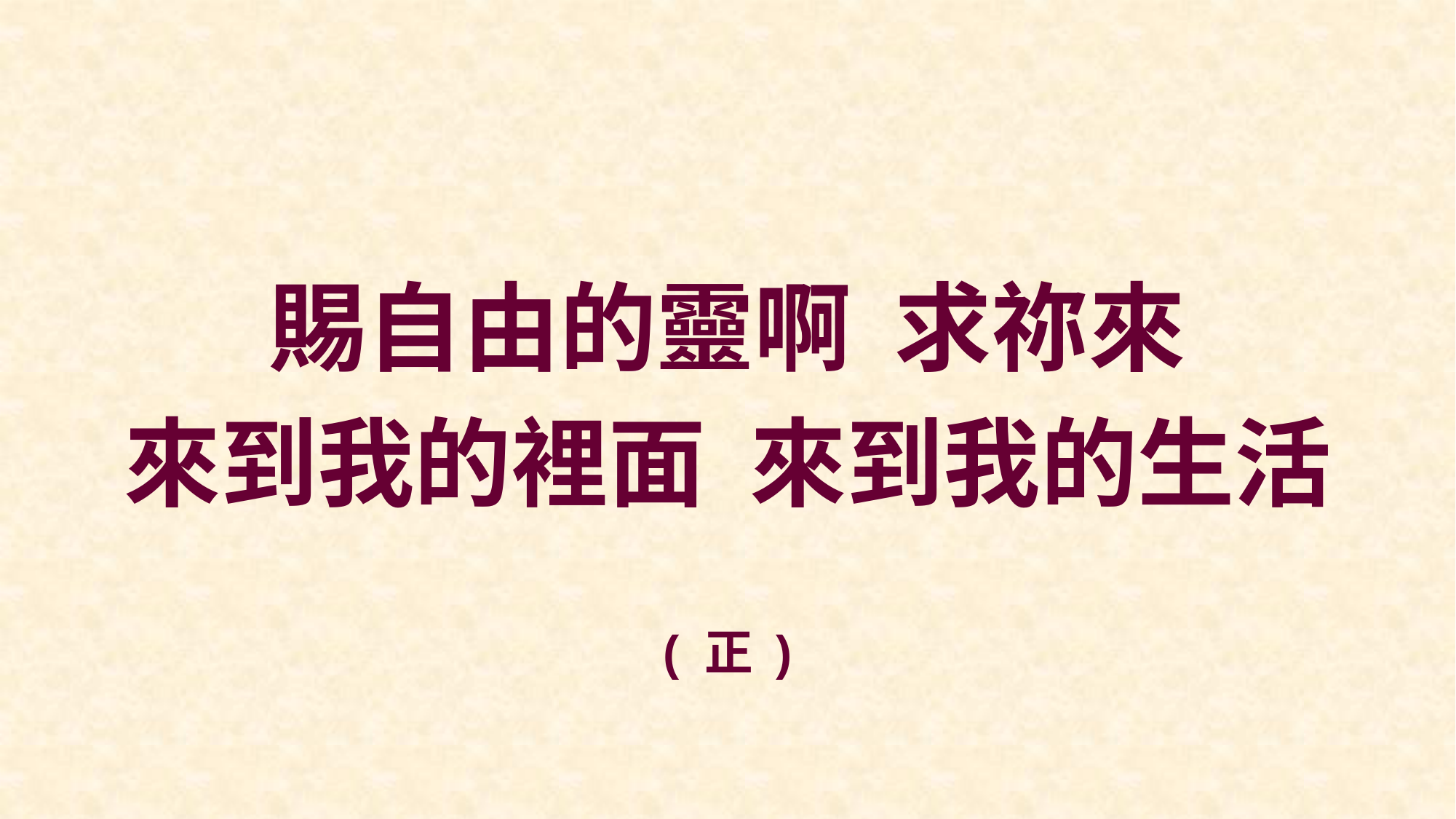

賜自由的靈啊  求祢來
來到我的裡面  來到我的生活
( 正 )